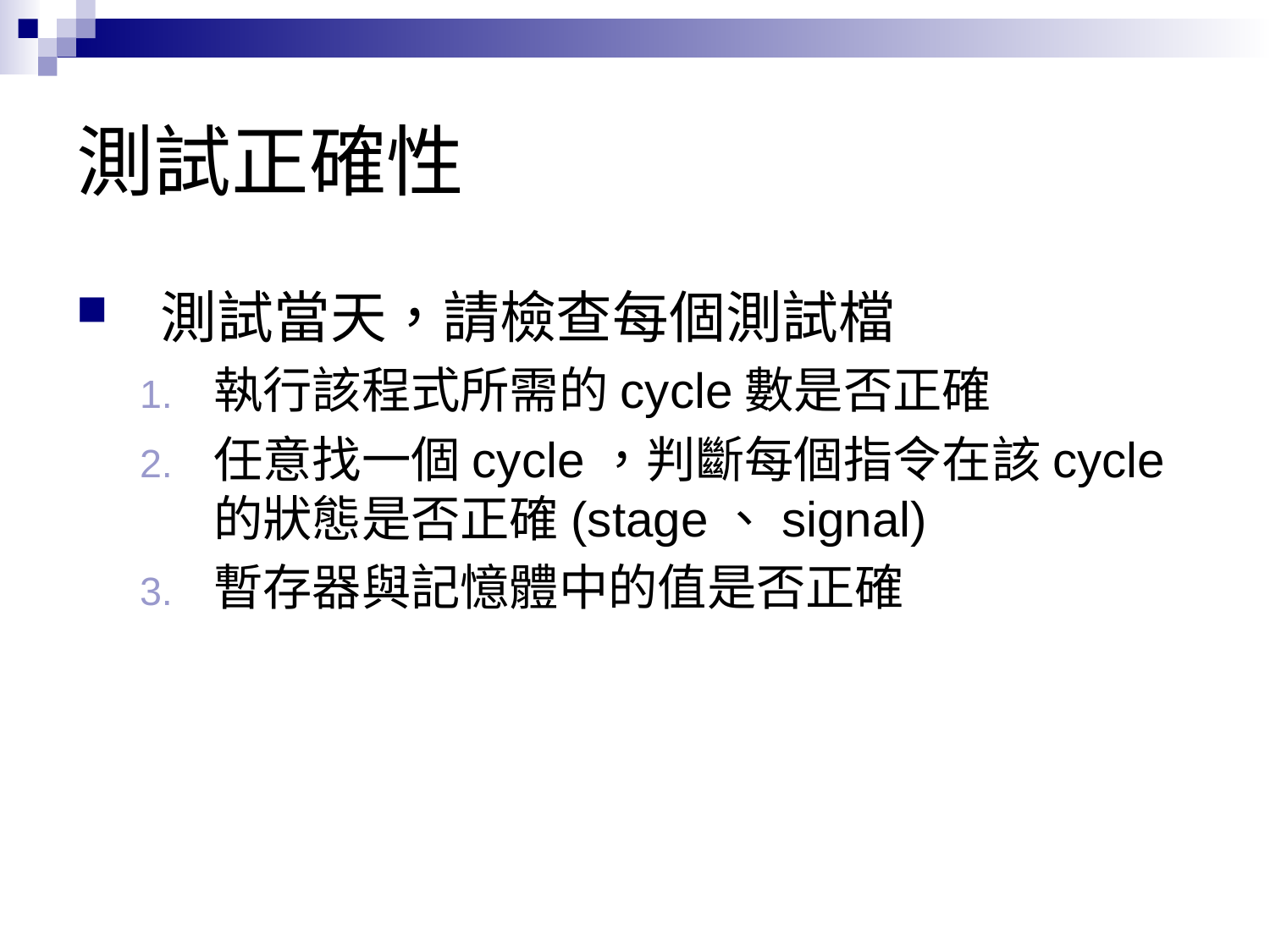

# 測試正確性
測試當天，請檢查每個測試檔
執行該程式所需的cycle數是否正確
任意找一個cycle，判斷每個指令在該cycle的狀態是否正確(stage、signal)
暫存器與記憶體中的值是否正確